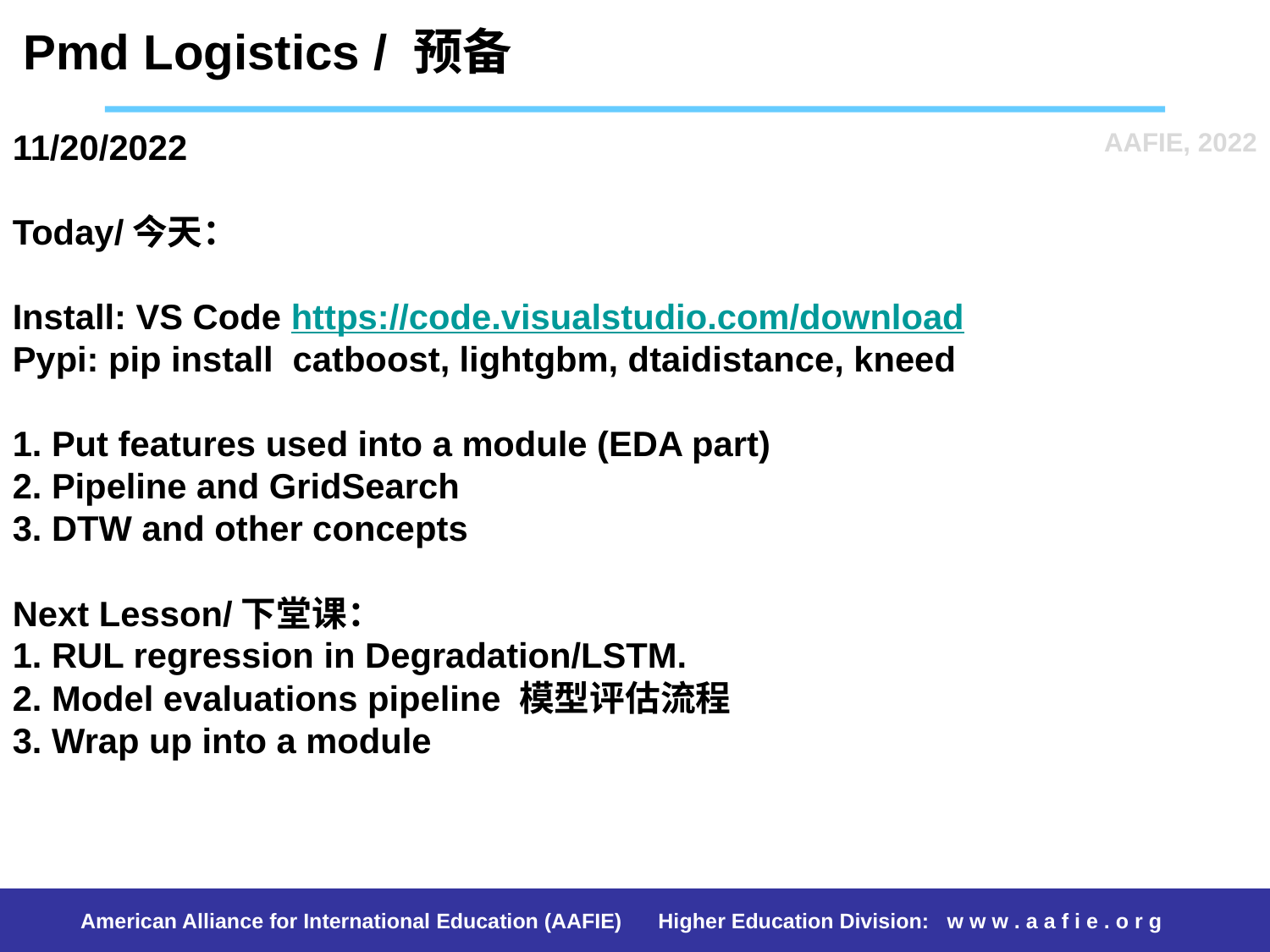

Pmd Logistics / 预备
# 11/20/2022 Today/今天： Install: VS Code https://code.visualstudio.com/download Pypi: pip install  catboost, lightgbm, dtaidistance, kneed 1. Put features used into a module (EDA part) 2. Pipeline and GridSearch 3. DTW and other concepts Next Lesson/下堂课： 1. RUL regression in Degradation/LSTM. 2. Model evaluations pipeline 模型评估流程 3. Wrap up into a module
AAFIE, 2022